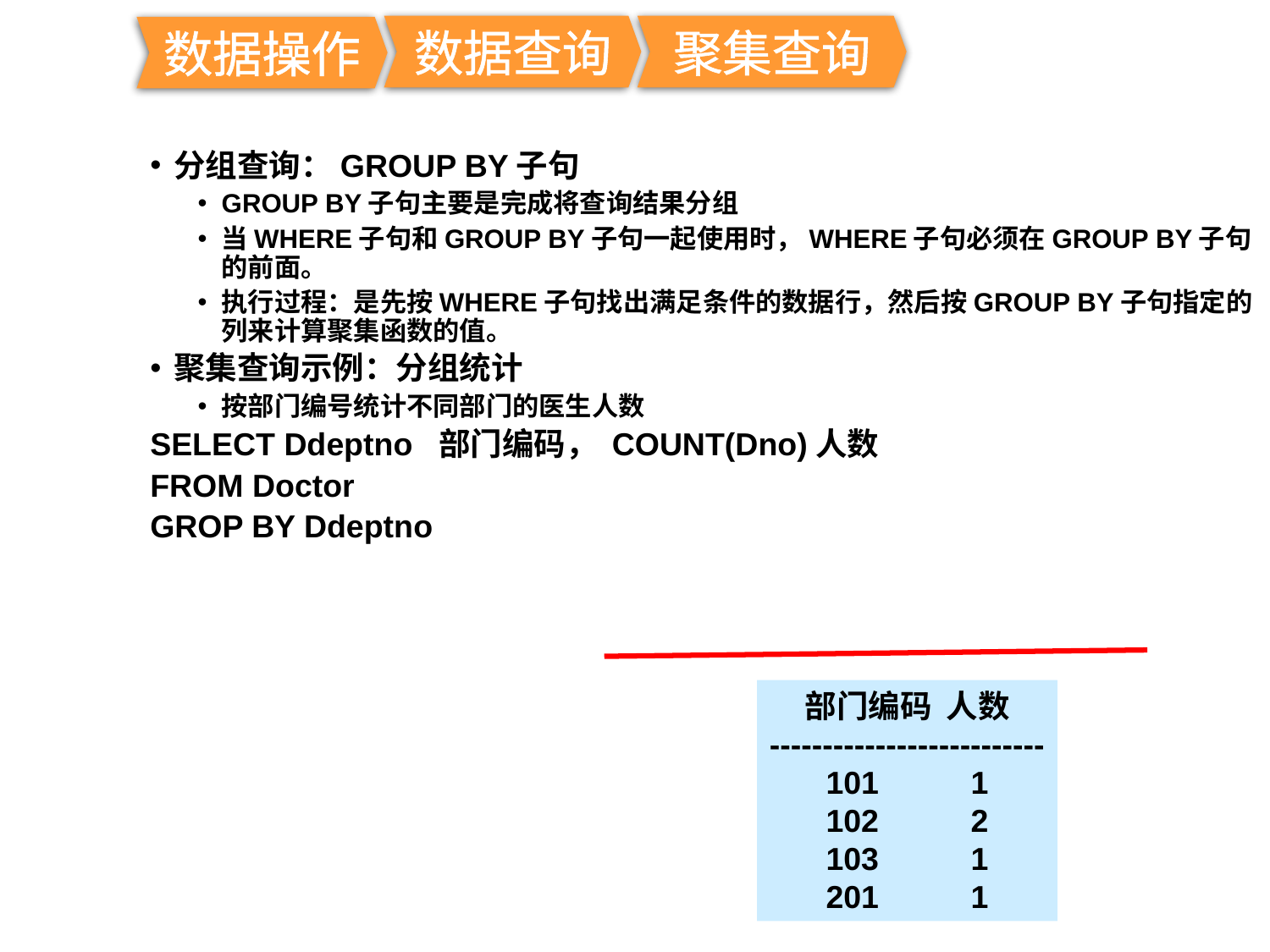

数据查询
聚集查询
数据操作

分组查询：GROUP BY子句
GROUP BY子句主要是完成将查询结果分组
当WHERE子句和GROUP BY子句一起使用时，WHERE子句必须在GROUP BY子句的前面。
执行过程：是先按WHERE子句找出满足条件的数据行，然后按GROUP BY子句指定的列来计算聚集函数的值。
聚集查询示例：分组统计
按部门编号统计不同部门的医生人数
SELECT Ddeptno  部门编码， COUNT(Dno)人数
FROM Doctor
GROP BY Ddeptno

部门编码  人数
--------------------------
101	  1
102	  2
103	  1
201	  1